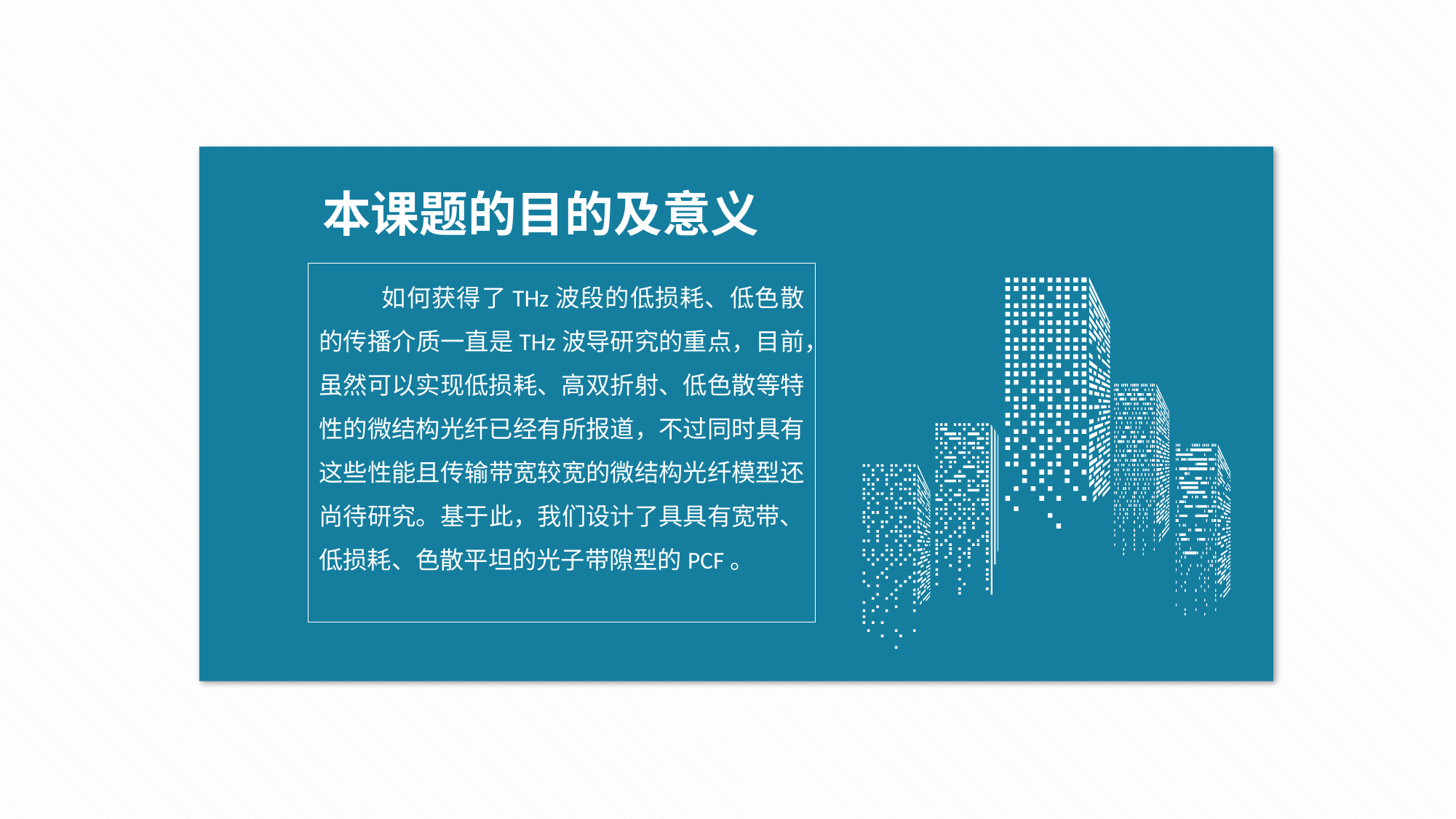

本课题的目的及意义
         如何获得了THz波段的低损耗、低色散的传播介质一直是THz波导研究的重点，目前，虽然可以实现低损耗、高双折射、低色散等特性的微结构光纤已经有所报道，不过同时具有这些性能且传输带宽较宽的微结构光纤模型还尚待研究。基于此，我们设计了具具有宽带、低损耗、色散平坦的光子带隙型的PCF。